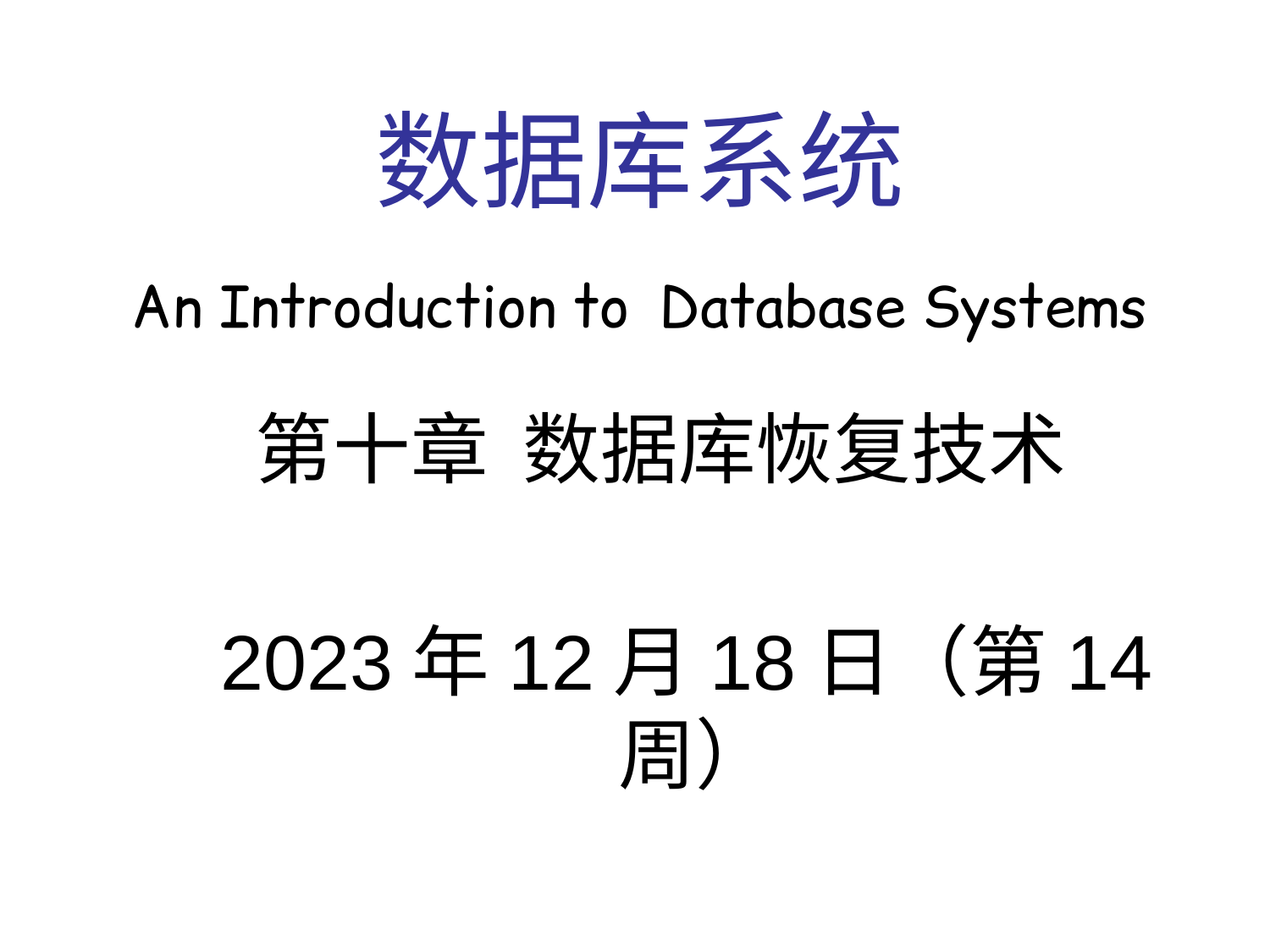

# 数据库系统 An Introduction to Database Systems
第十章  数据库恢复技术
2023年12月18日（第14周）